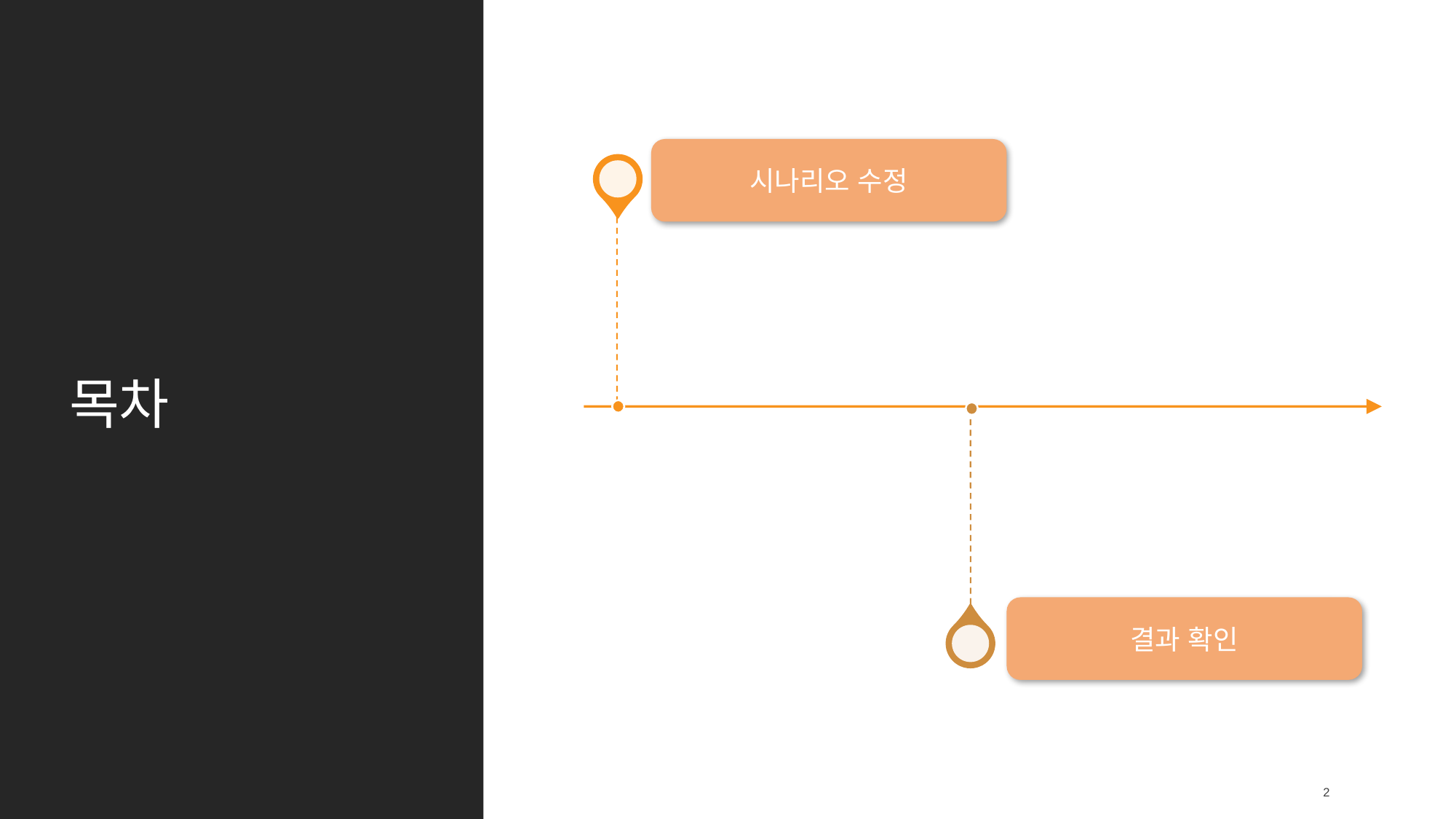

# 목차

시나리오 수정
결과 확인
시나리오 수정
결과 확인
2